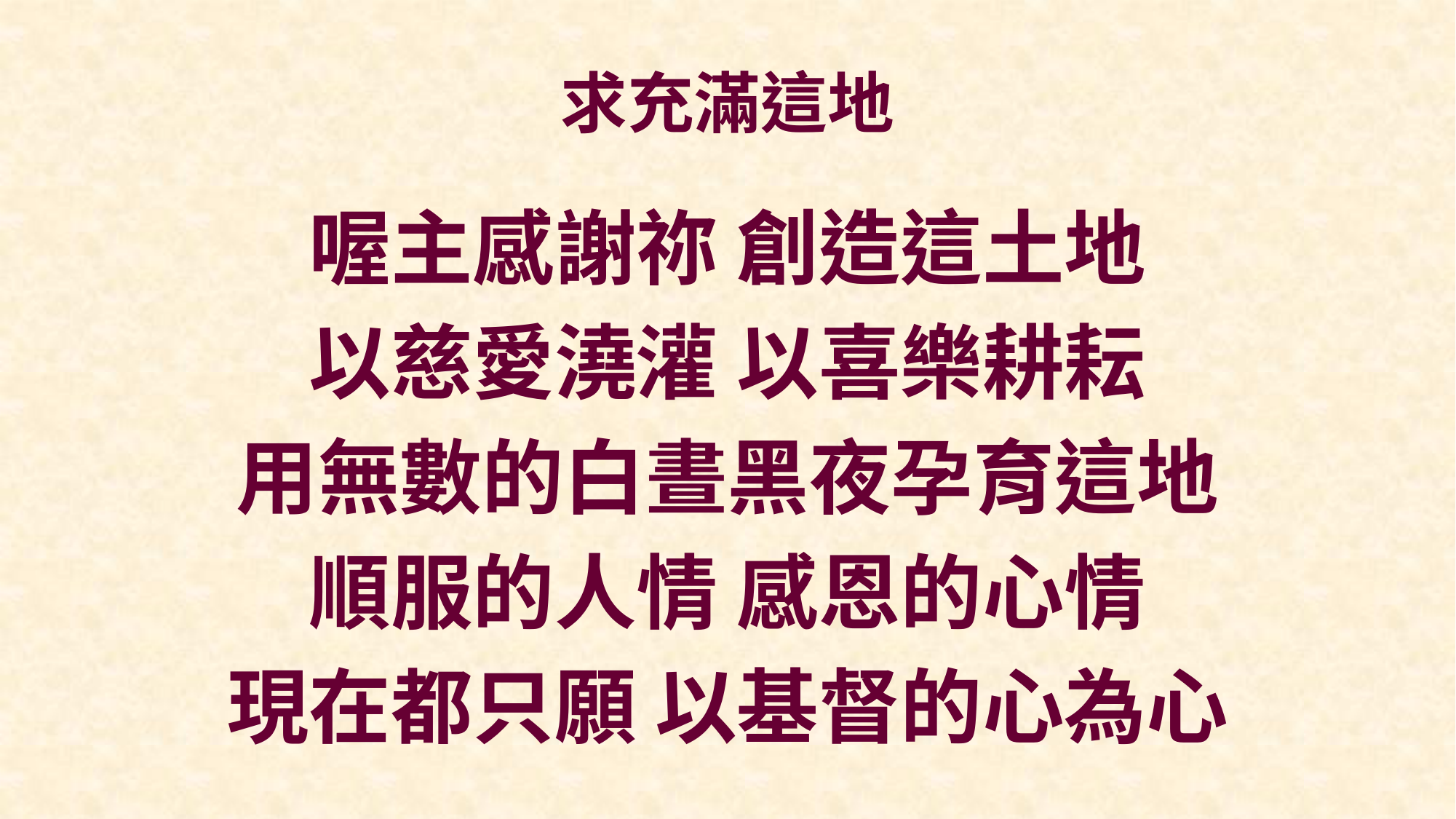

# 求充滿這地
喔主感謝祢 創造這土地
以慈愛澆灌 以喜樂耕耘
用無數的白晝黑夜孕育這地
順服的人情 感恩的心情
現在都只願 以基督的心為心